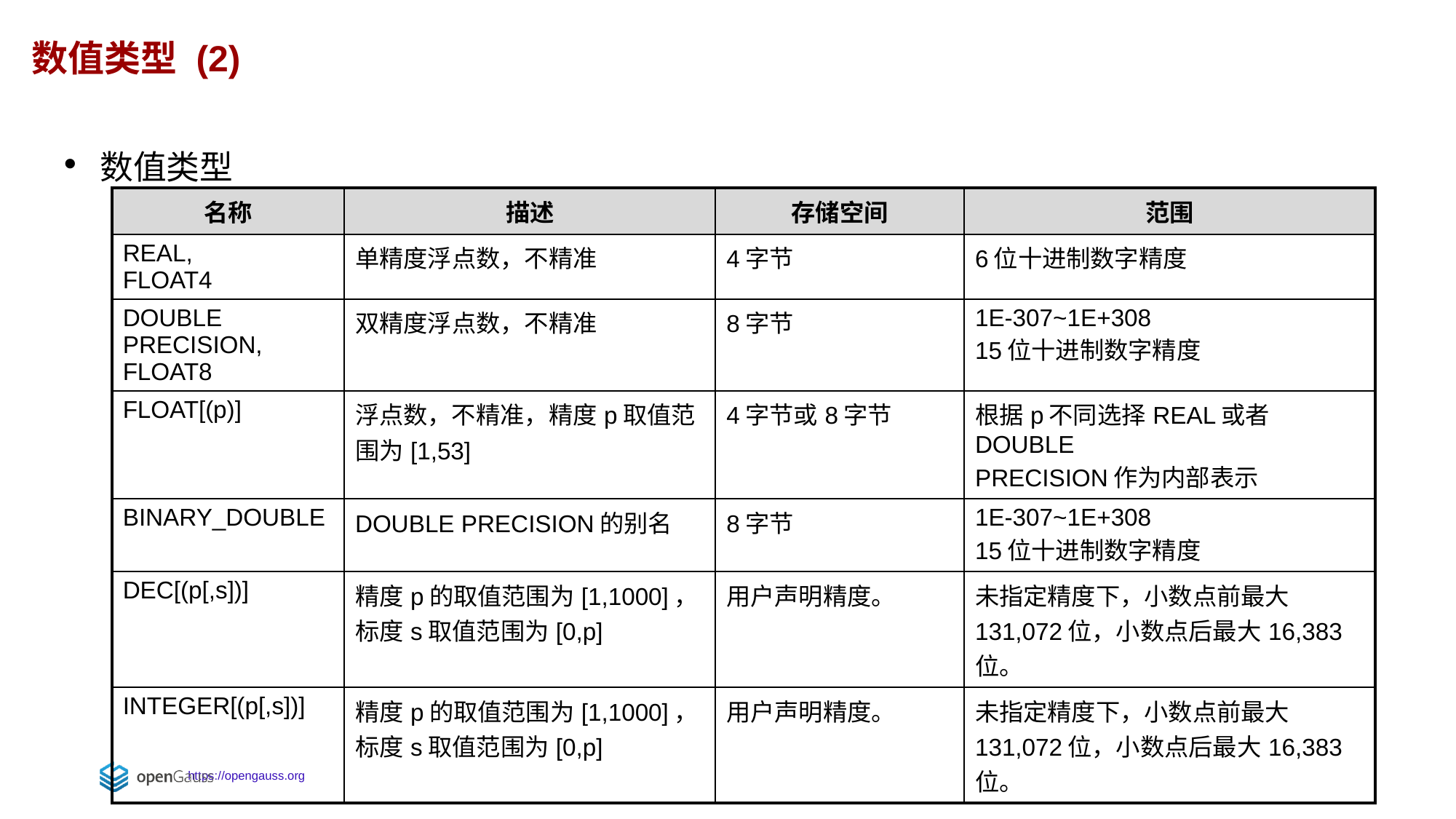

数值类型 (2)
数值类型
| 名称 | 描述 | 存储空间 | 范围 |
| --- | --- | --- | --- |
| REAL, FLOAT4 | 单精度浮点数，不精准 | 4字节 | 6位十进制数字精度 |
| DOUBLE PRECISION, FLOAT8 | 双精度浮点数，不精准 | 8字节 | 1E-307~1E+308 15位十进制数字精度 |
| FLOAT[(p)] | 浮点数，不精准，精度p取值范围为[1,53] | 4字节或8字节 | 根据p不同选择REAL或者DOUBLE PRECISION作为内部表示 |
| BINARY\_DOUBLE | DOUBLE PRECISION的别名 | 8字节 | 1E-307~1E+308 15位十进制数字精度 |
| DEC[(p[,s])] | 精度p的取值范围为[1,1000]，标度s取值范围为[0,p] | 用户声明精度。 | 未指定精度下，小数点前最大131,072位，小数点后最大16,383位。 |
| INTEGER[(p[,s])] | 精度p的取值范围为[1,1000]，标度s取值范围为[0,p] | 用户声明精度。 | 未指定精度下，小数点前最大131,072位，小数点后最大16,383位。 |